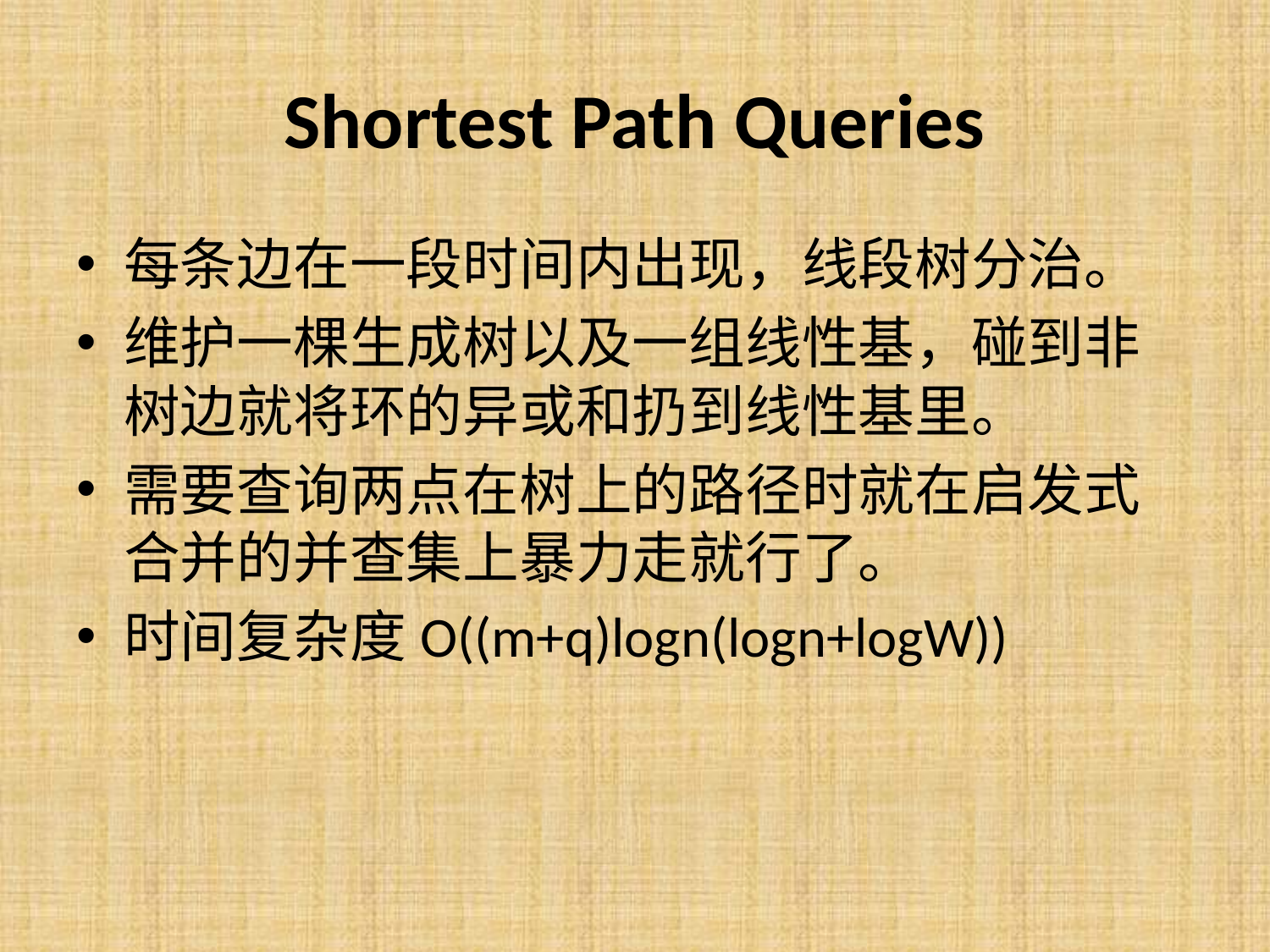

# Shortest Path Queries
每条边在一段时间内出现，线段树分治。
维护一棵生成树以及一组线性基，碰到非树边就将环的异或和扔到线性基里。
需要查询两点在树上的路径时就在启发式合并的并查集上暴力走就行了。
时间复杂度O((m+q)logn(logn+logW))